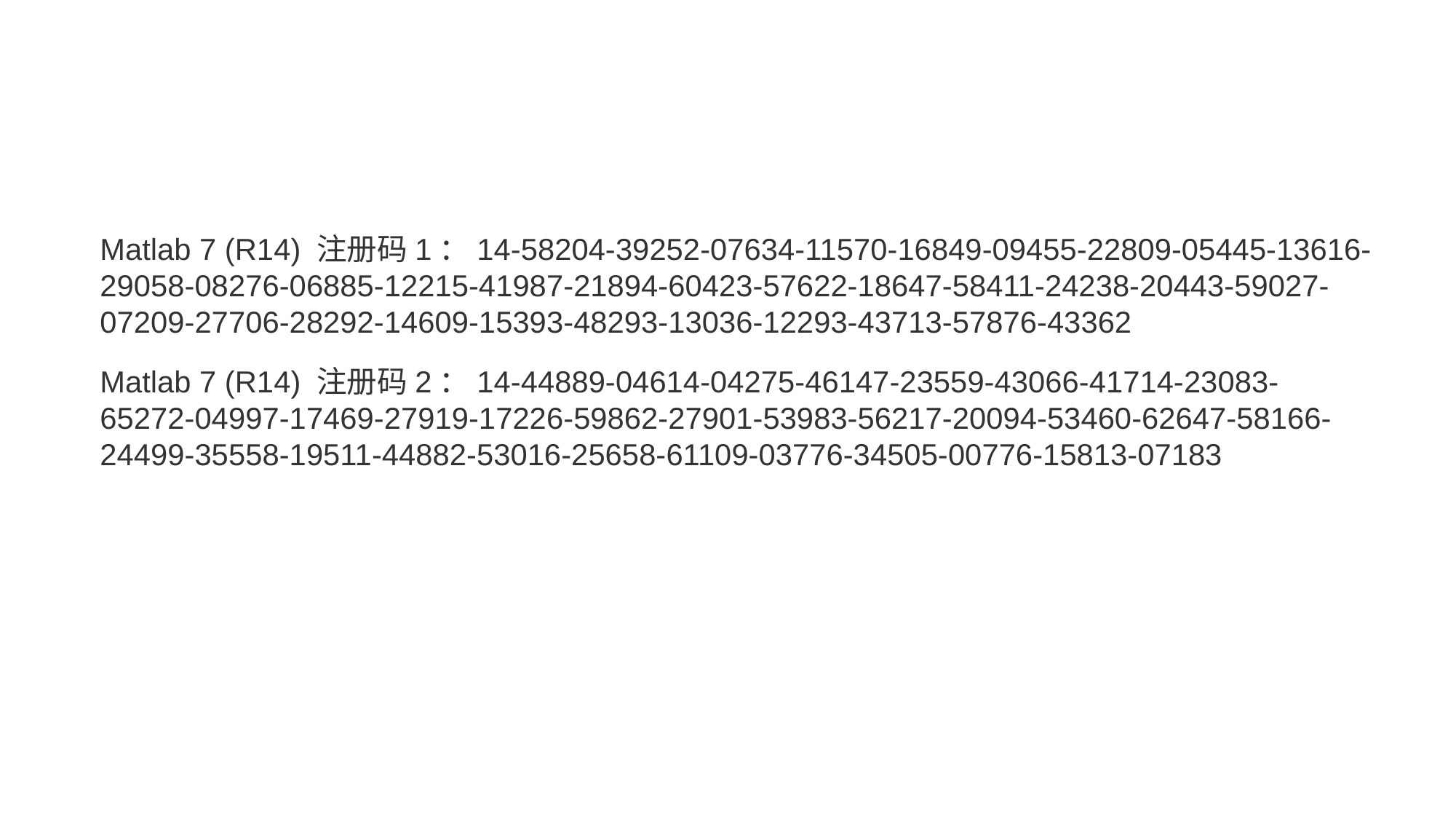

#
Matlab 7 (R14) 注册码1：14-58204-39252-07634-11570-16849-09455-22809-05445-13616-29058-08276-06885-12215-41987-21894-60423-57622-18647-58411-24238-20443-59027-07209-27706-28292-14609-15393-48293-13036-12293-43713-57876-43362
Matlab 7 (R14) 注册码2：14-44889-04614-04275-46147-23559-43066-41714-23083-65272-04997-17469-27919-17226-59862-27901-53983-56217-20094-53460-62647-58166-24499-35558-19511-44882-53016-25658-61109-03776-34505-00776-15813-07183